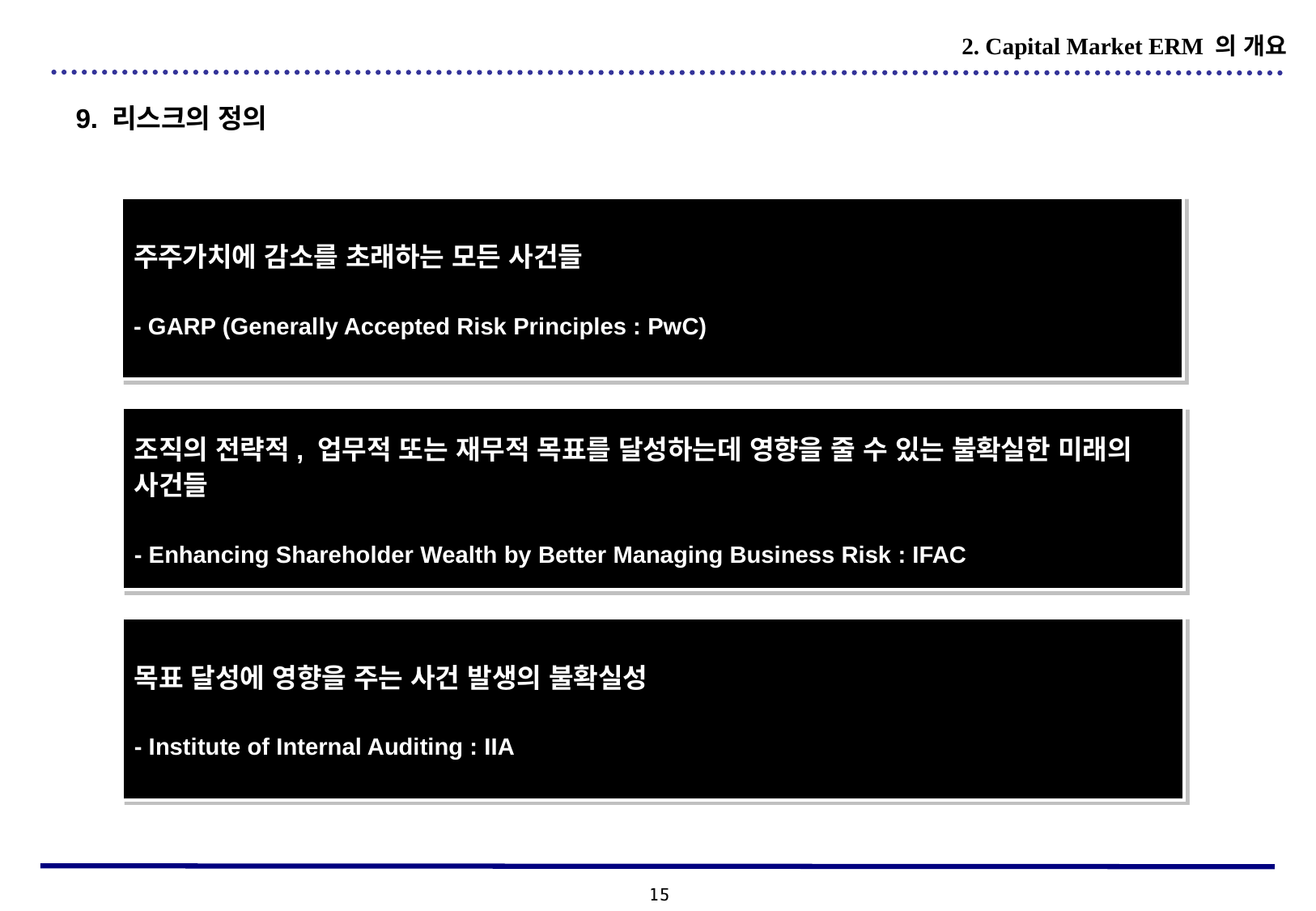

2. Capital Market ERM 의 개요
9. 리스크의 정의
주주가치에 감소를 초래하는 모든 사건들

- GARP (Generally Accepted Risk Principles : PwC)
조직의 전략적, 업무적 또는 재무적 목표를 달성하는데 영향을 줄 수 있는 불확실한 미래의 사건들

- Enhancing Shareholder Wealth by Better Managing Business Risk : IFAC
목표 달성에 영향을 주는 사건 발생의 불확실성

- Institute of Internal Auditing : IIA